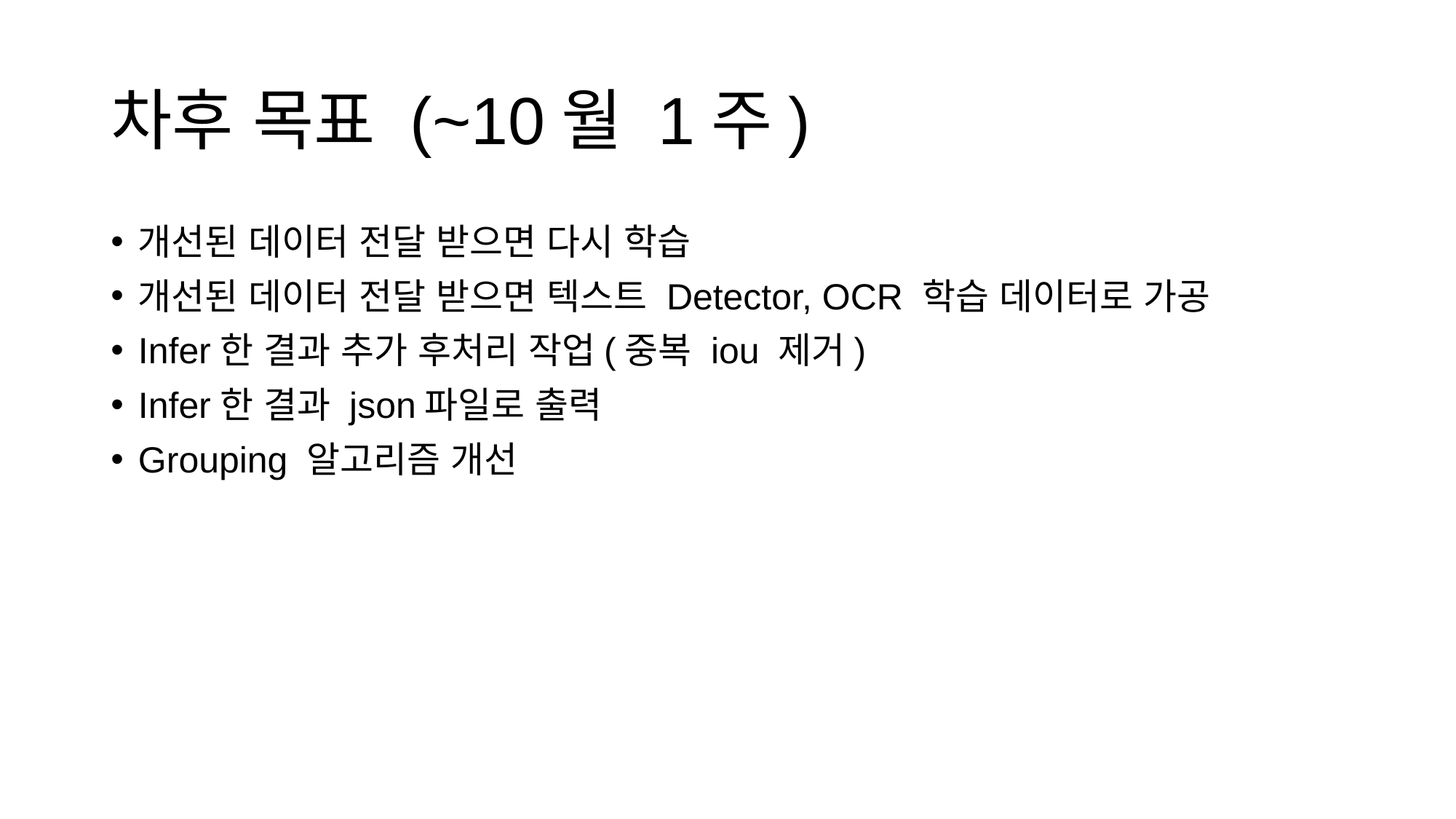

# 차후 목표 (~10월 1주)
개선된 데이터 전달 받으면 다시 학습
개선된 데이터 전달 받으면 텍스트 Detector, OCR 학습 데이터로 가공
Infer한 결과 추가 후처리 작업(중복 iou 제거)
Infer한 결과 json파일로 출력
Grouping 알고리즘 개선